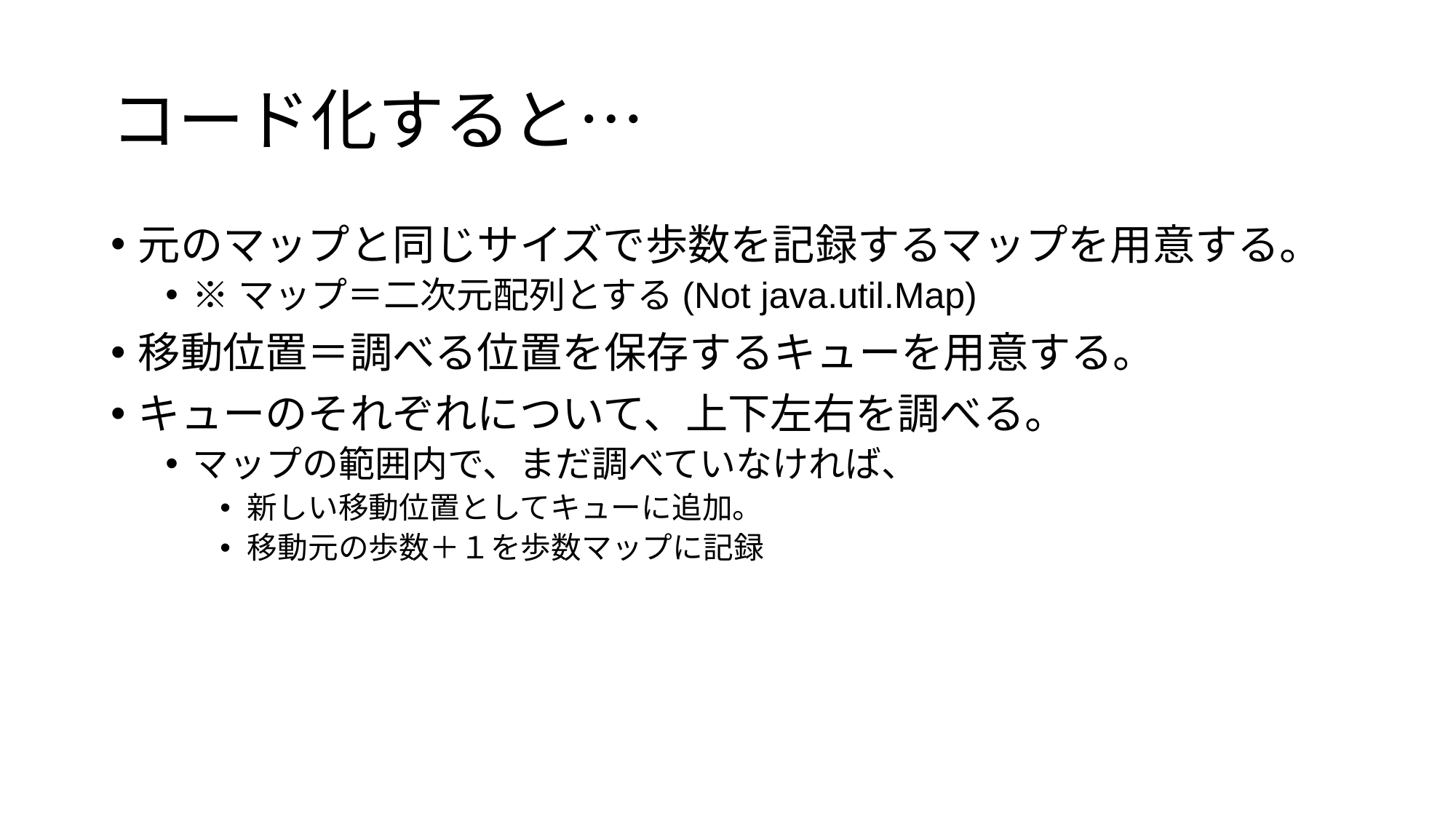

# コード化すると…
元のマップと同じサイズで歩数を記録するマップを用意する。
※マップ＝二次元配列とする(Not java.util.Map)
移動位置＝調べる位置を保存するキューを用意する。
キューのそれぞれについて、上下左右を調べる。
マップの範囲内で、まだ調べていなければ、
新しい移動位置としてキューに追加。
移動元の歩数＋１を歩数マップに記録